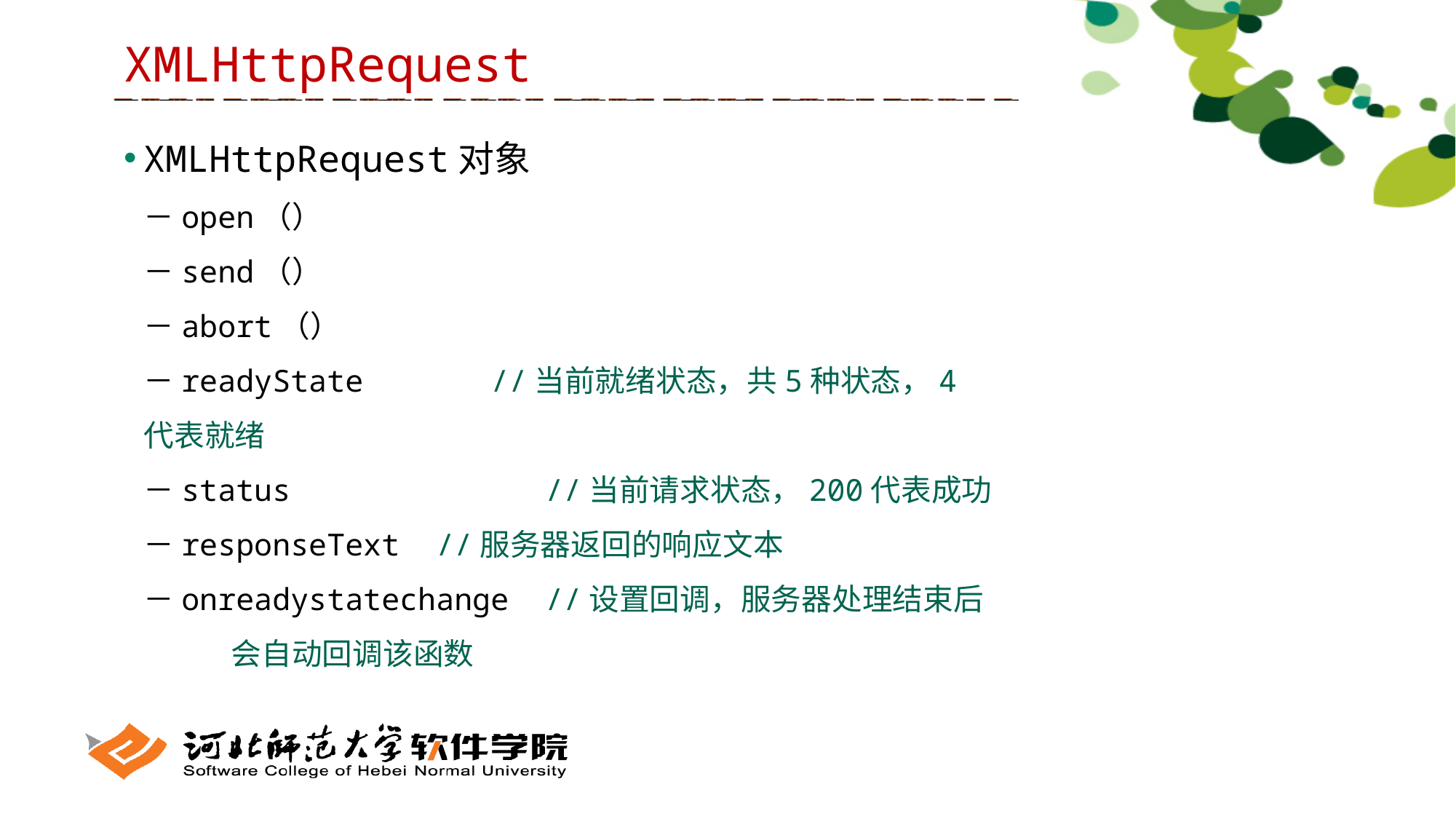

XMLHttpRequest
XMLHttpRequest对象
－open（）
－send（）
－abort（）
－readyState       //当前就绪状态，共5种状态，4代表就绪
－status              //当前请求状态，200代表成功
－responseText  //服务器返回的响应文本
－onreadystatechange  //设置回调，服务器处理结束后               会自动回调该函数